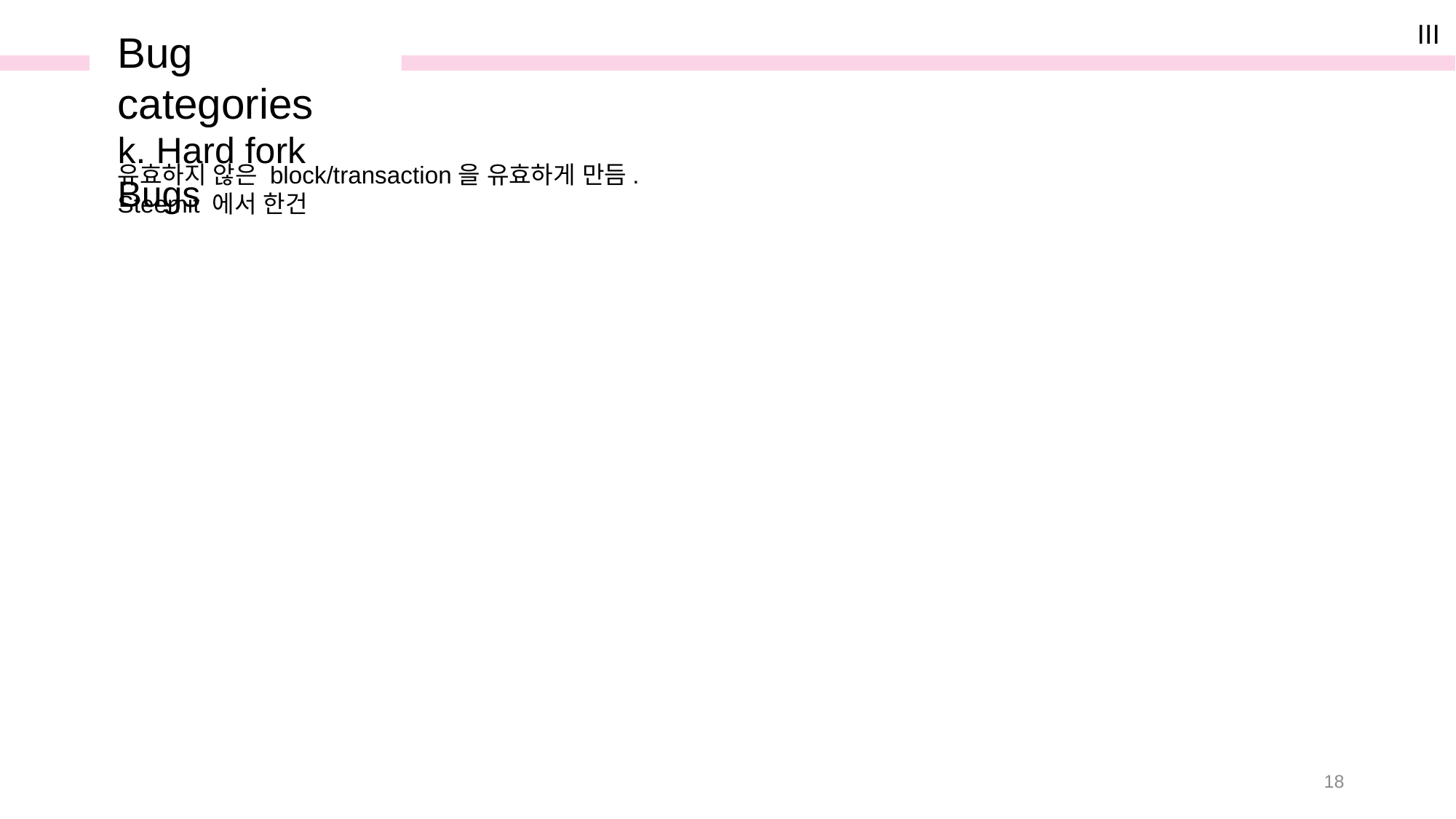

III
Bug categories
k. Hard fork Bugs

유효하지 않은 block/transaction을 유효하게 만듬.
Steemit 에서 한건
18